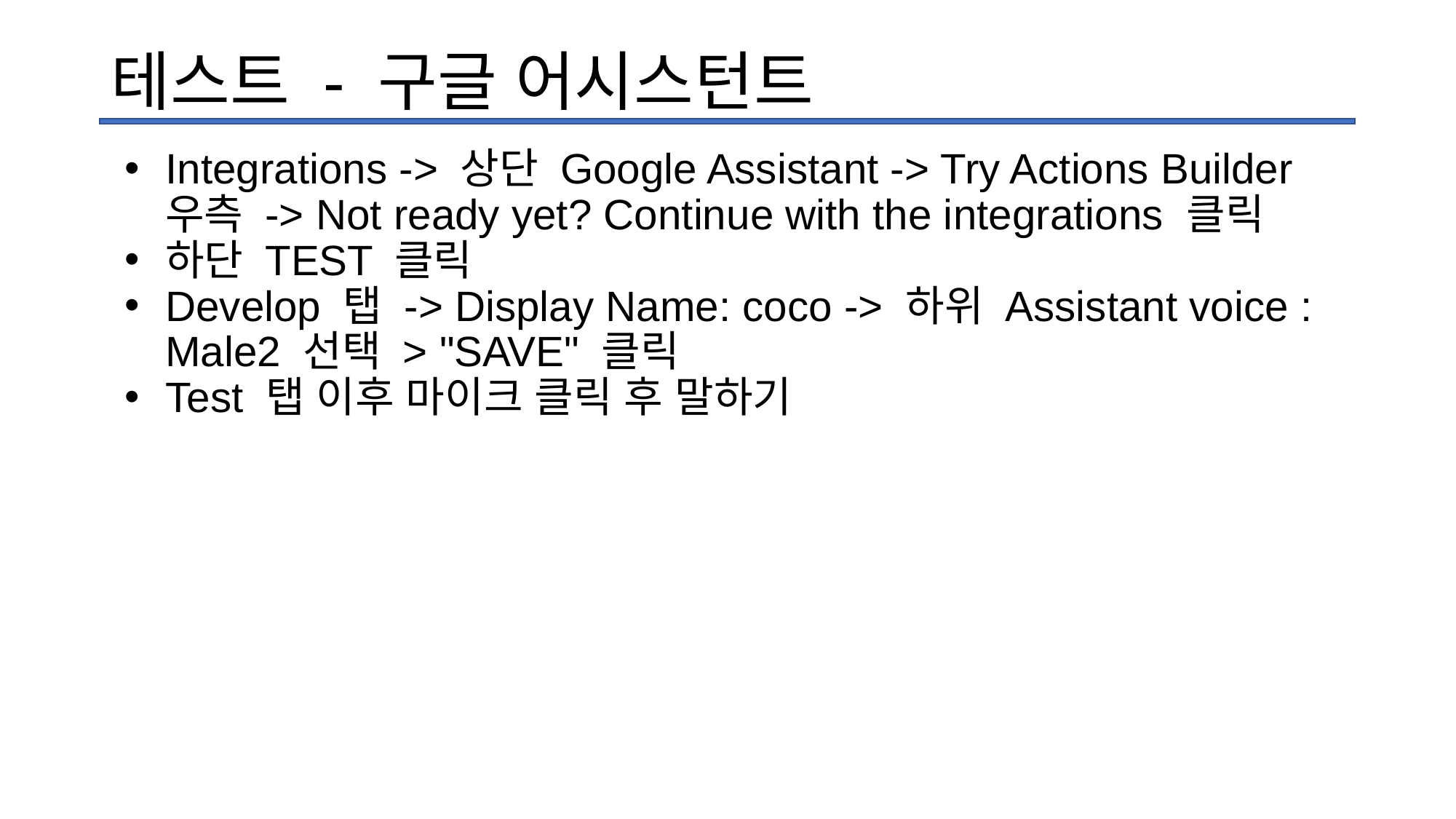

# 테스트 - 구글 어시스턴트
Integrations -> 상단 Google Assistant -> Try Actions Builder 우측 -> Not ready yet? Continue with the integrations 클릭
하단 TEST 클릭
Develop 탭 -> Display Name: coco -> 하위 Assistant voice : Male2 선택 > "SAVE" 클릭
Test 탭 이후 마이크 클릭 후 말하기